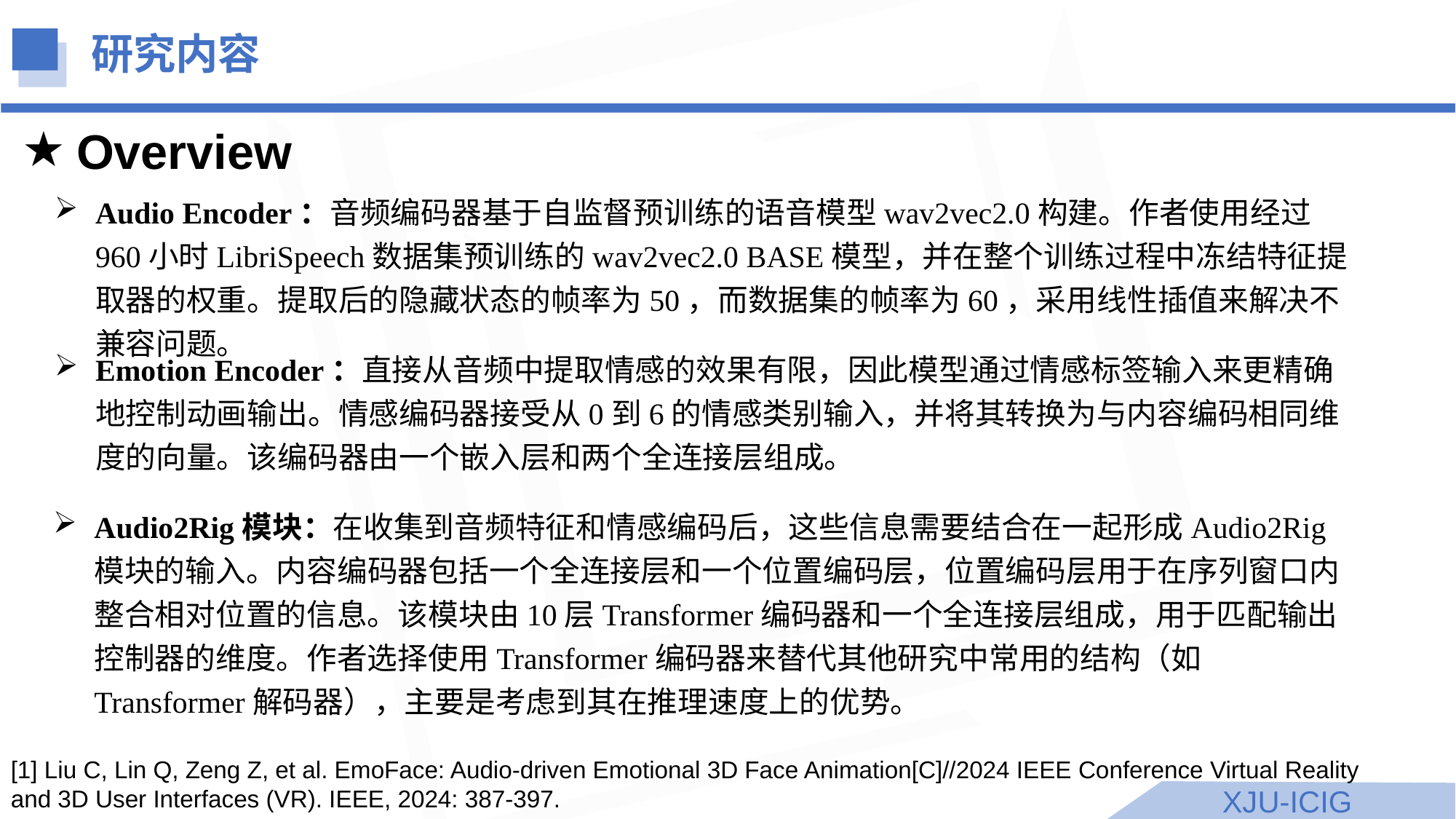

研究内容

Overview
Audio Encoder：音频编码器基于自监督预训练的语音模型wav2vec2.0构建。作者使用经过960小时LibriSpeech数据集预训练的wav2vec2.0 BASE模型，并在整个训练过程中冻结特征提取器的权重。提取后的隐藏状态的帧率为50，而数据集的帧率为60，采用线性插值来解决不兼容问题。
Emotion Encoder：直接从音频中提取情感的效果有限，因此模型通过情感标签输入来更精确地控制动画输出。情感编码器接受从0到6的情感类别输入，并将其转换为与内容编码相同维度的向量。该编码器由一个嵌入层和两个全连接层组成。
Audio2Rig模块：在收集到音频特征和情感编码后，这些信息需要结合在一起形成Audio2Rig模块的输入。内容编码器包括一个全连接层和一个位置编码层，位置编码层用于在序列窗口内整合相对位置的信息。该模块由10层Transformer编码器和一个全连接层组成，用于匹配输出控制器的维度。作者选择使用Transformer编码器来替代其他研究中常用的结构（如Transformer解码器），主要是考虑到其在推理速度上的优势。
[1] Liu C, Lin Q, Zeng Z, et al. EmoFace: Audio-driven Emotional 3D Face Animation[C]//2024 IEEE Conference Virtual Reality and 3D User Interfaces (VR). IEEE, 2024: 387-397.
XJU-ICIG